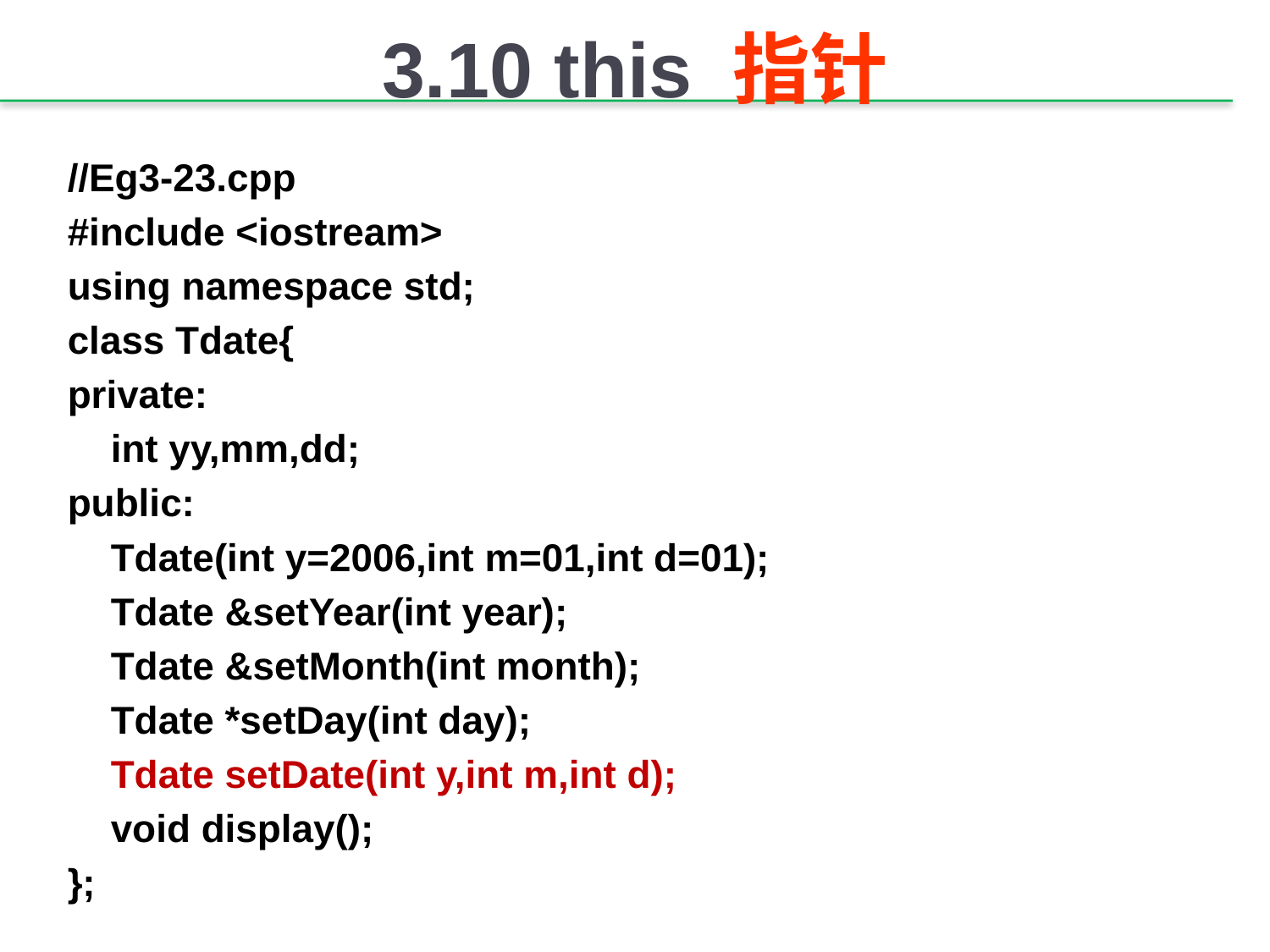

# 3.10 this 指针
//Eg3-23.cpp
#include <iostream>
using namespace std;
class Tdate{
private:
    int yy,mm,dd;
public:
    Tdate(int y=2006,int m=01,int d=01);
    Tdate &setYear(int year);
    Tdate &setMonth(int month);
    Tdate *setDay(int day);
    Tdate setDate(int y,int m,int d);
    void display();
};